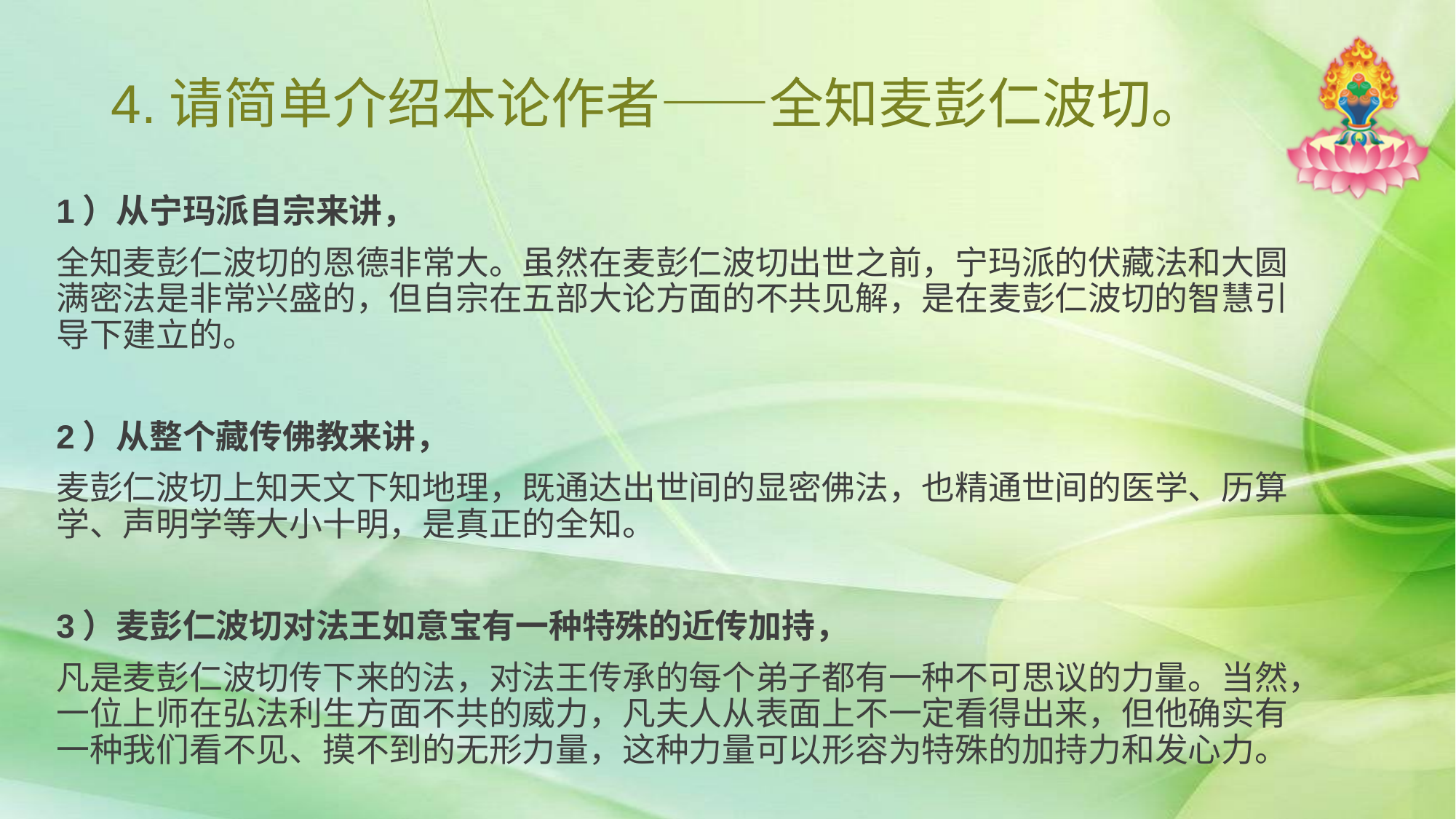

# 4.请简单介绍本论作者——全知麦彭仁波切。
1）从宁玛派自宗来讲，
全知麦彭仁波切的恩德非常大。虽然在麦彭仁波切出世之前，宁玛派的伏藏法和大圆满密法是非常兴盛的，但自宗在五部大论方面的不共见解，是在麦彭仁波切的智慧引导下建立的。

2）从整个藏传佛教来讲，
麦彭仁波切上知天文下知地理，既通达出世间的显密佛法，也精通世间的医学、历算学、声明学等大小十明，是真正的全知。

3）麦彭仁波切对法王如意宝有一种特殊的近传加持，
凡是麦彭仁波切传下来的法，对法王传承的每个弟子都有一种不可思议的力量。当然，一位上师在弘法利生方面不共的威力，凡夫人从表面上不一定看得出来，但他确实有一种我们看不见、摸不到的无形力量，这种力量可以形容为特殊的加持力和发心力。